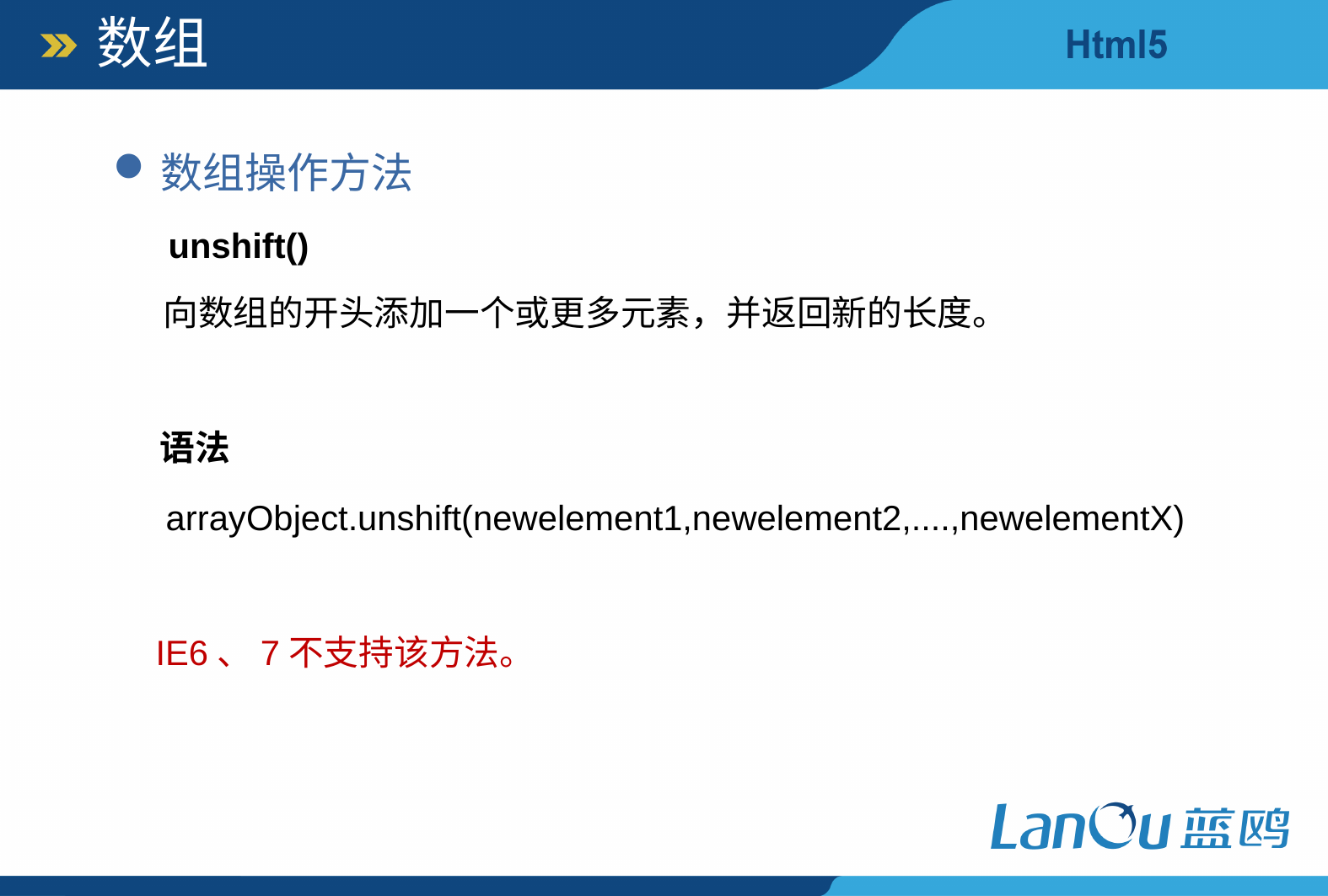

数组
数组操作方法
unshift()
向数组的开头添加一个或更多元素，并返回新的长度。
语法
arrayObject.unshift(newelement1,newelement2,....,newelementX)
IE6、7不支持该方法。